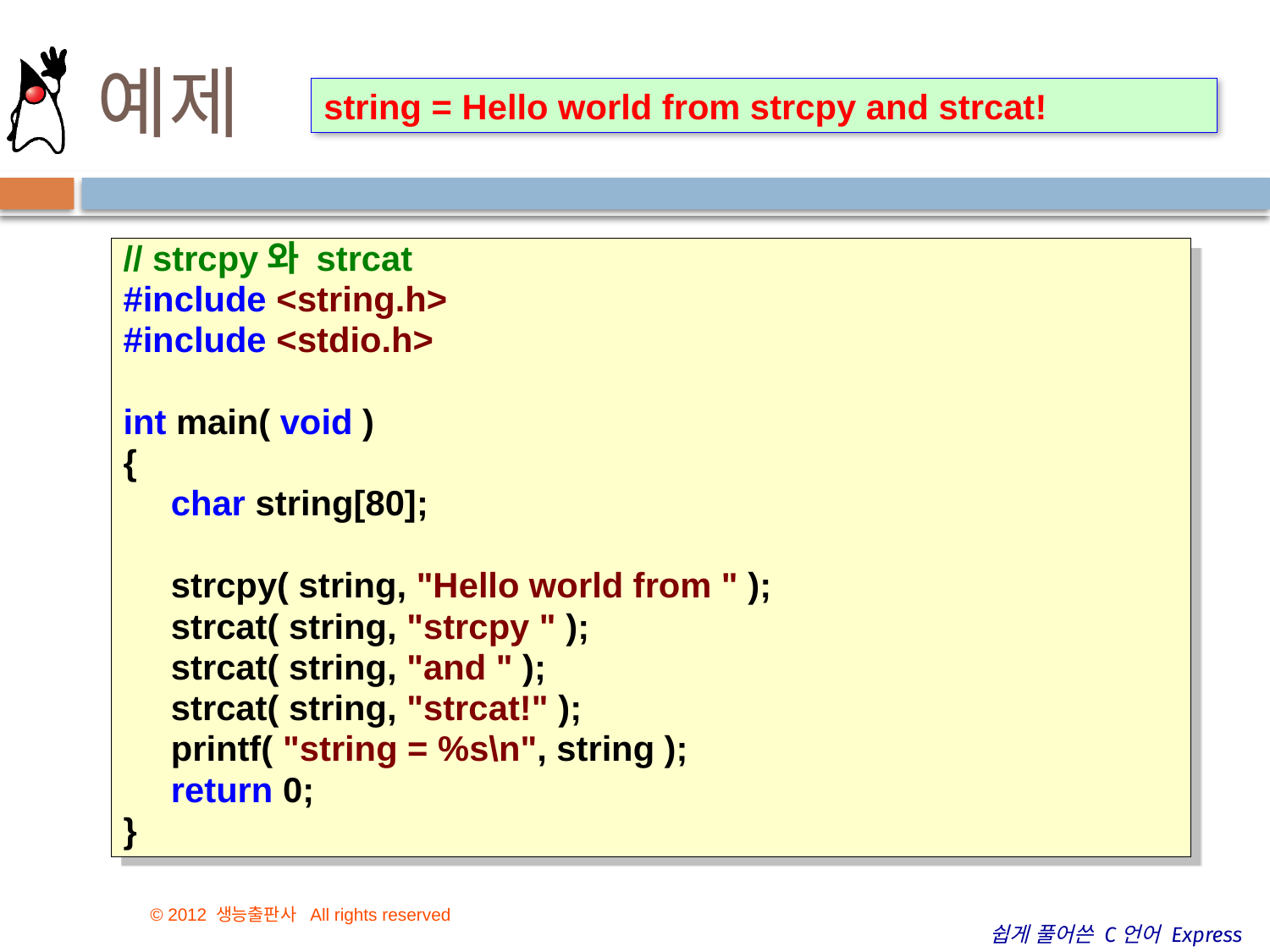

# 예제
string = Hello world from strcpy and strcat!
// strcpy와 strcat
#include <string.h>
#include <stdio.h>

int main( void )
{
	char string[80];

	strcpy( string, "Hello world from " );
	strcat( string, "strcpy " );
	strcat( string, "and " );
	strcat( string, "strcat!" );
	printf( "string = %s\n", string );
	return 0;
}